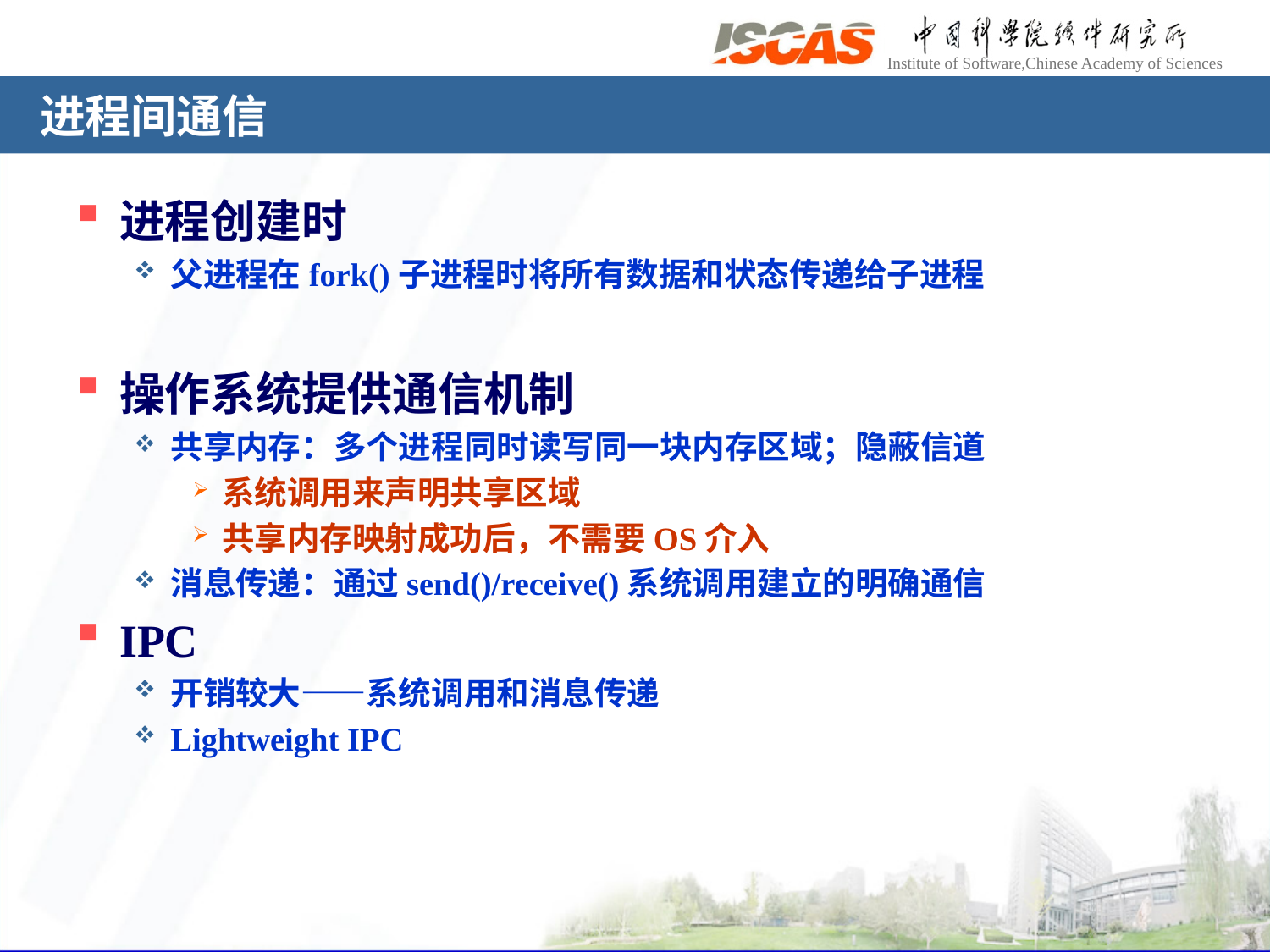

# 进程间通信
进程创建时
父进程在fork()子进程时将所有数据和状态传递给子进程

操作系统提供通信机制
共享内存：多个进程同时读写同一块内存区域；隐蔽信道
系统调用来声明共享区域
共享内存映射成功后，不需要OS介入
消息传递：通过send()/receive()系统调用建立的明确通信
IPC
开销较大——系统调用和消息传递
Lightweight IPC